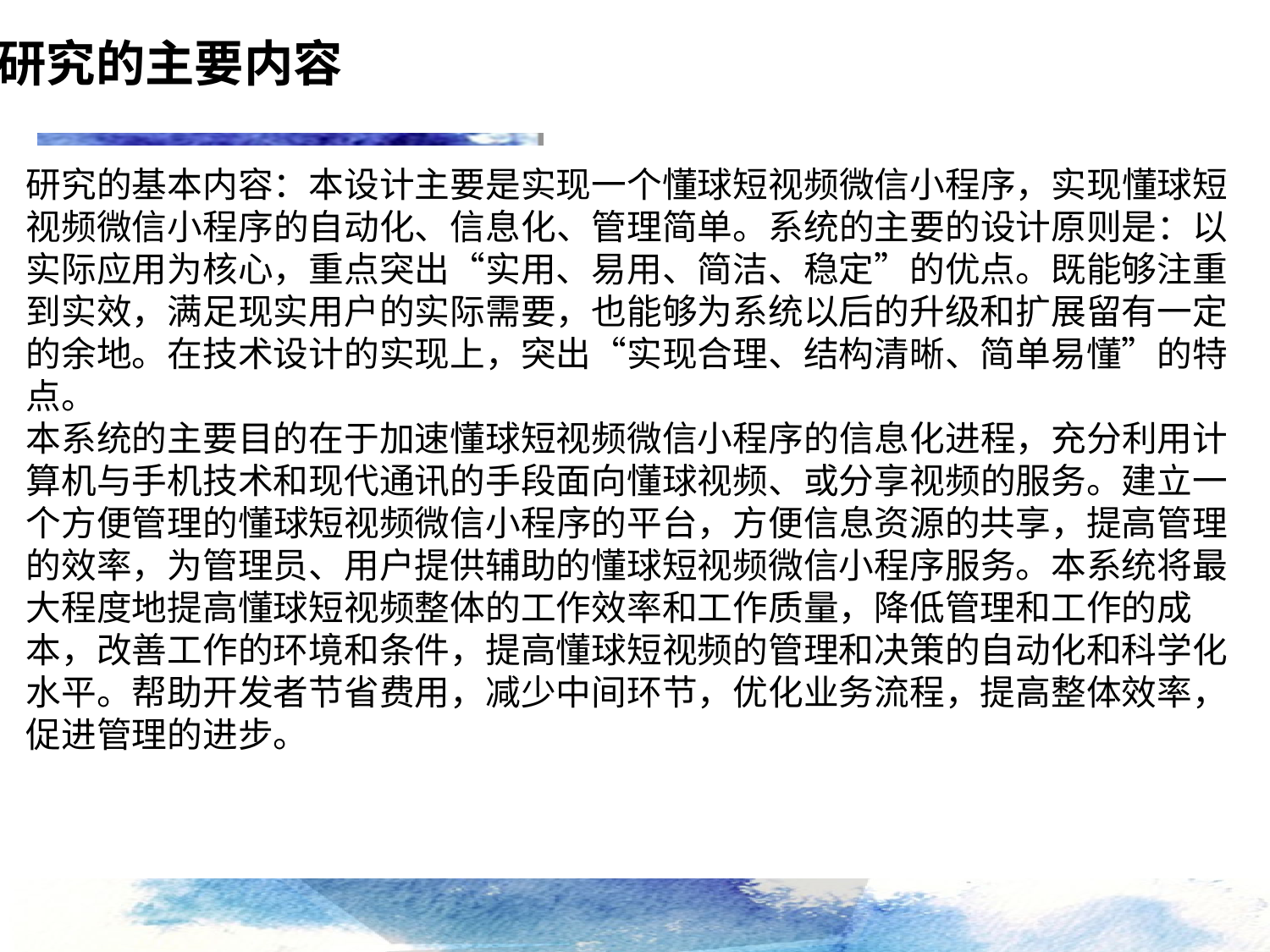

研究的主要内容
研究的基本内容：本设计主要是实现一个懂球短视频微信小程序，实现懂球短视频微信小程序的自动化、信息化、管理简单。系统的主要的设计原则是：以实际应用为核心，重点突出“实用、易用、简洁、稳定”的优点。既能够注重到实效，满足现实用户的实际需要，也能够为系统以后的升级和扩展留有一定的余地。在技术设计的实现上，突出“实现合理、结构清晰、简单易懂”的特点。
本系统的主要目的在于加速懂球短视频微信小程序的信息化进程，充分利用计算机与手机技术和现代通讯的手段面向懂球视频、或分享视频的服务。建立一个方便管理的懂球短视频微信小程序的平台，方便信息资源的共享，提高管理的效率，为管理员、用户提供辅助的懂球短视频微信小程序服务。本系统将最大程度地提高懂球短视频整体的工作效率和工作质量，降低管理和工作的成本，改善工作的环境和条件，提高懂球短视频的管理和决策的自动化和科学化水平。帮助开发者节省费用，减少中间环节，优化业务流程，提高整体效率，促进管理的进步。
点击添加文本
点击添加文本
点击添加文本
点击添加文本